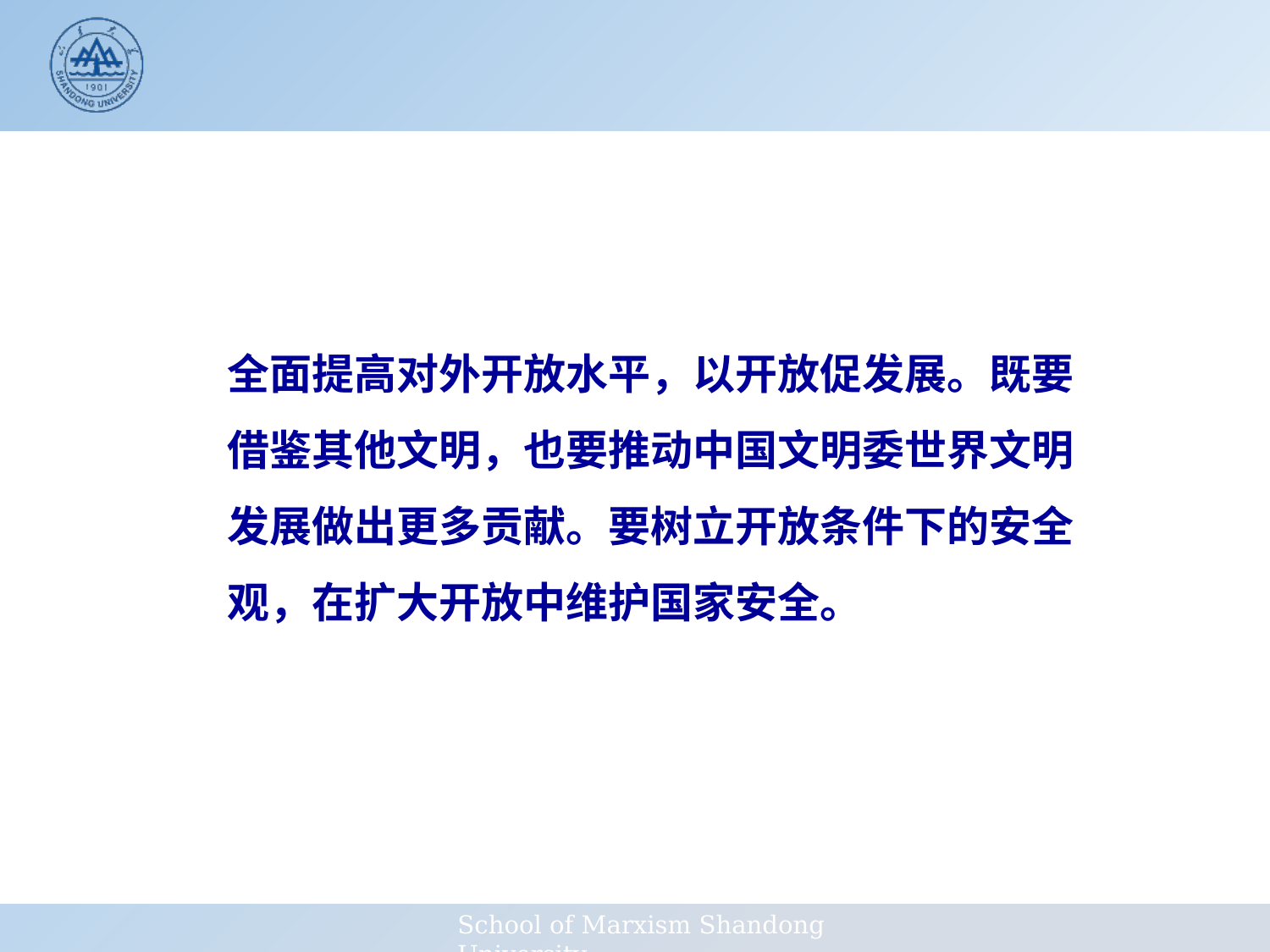

全面提高对外开放水平，以开放促发展。既要借鉴其他文明，也要推动中国文明委世界文明发展做出更多贡献。要树立开放条件下的安全观，在扩大开放中维护国家安全。